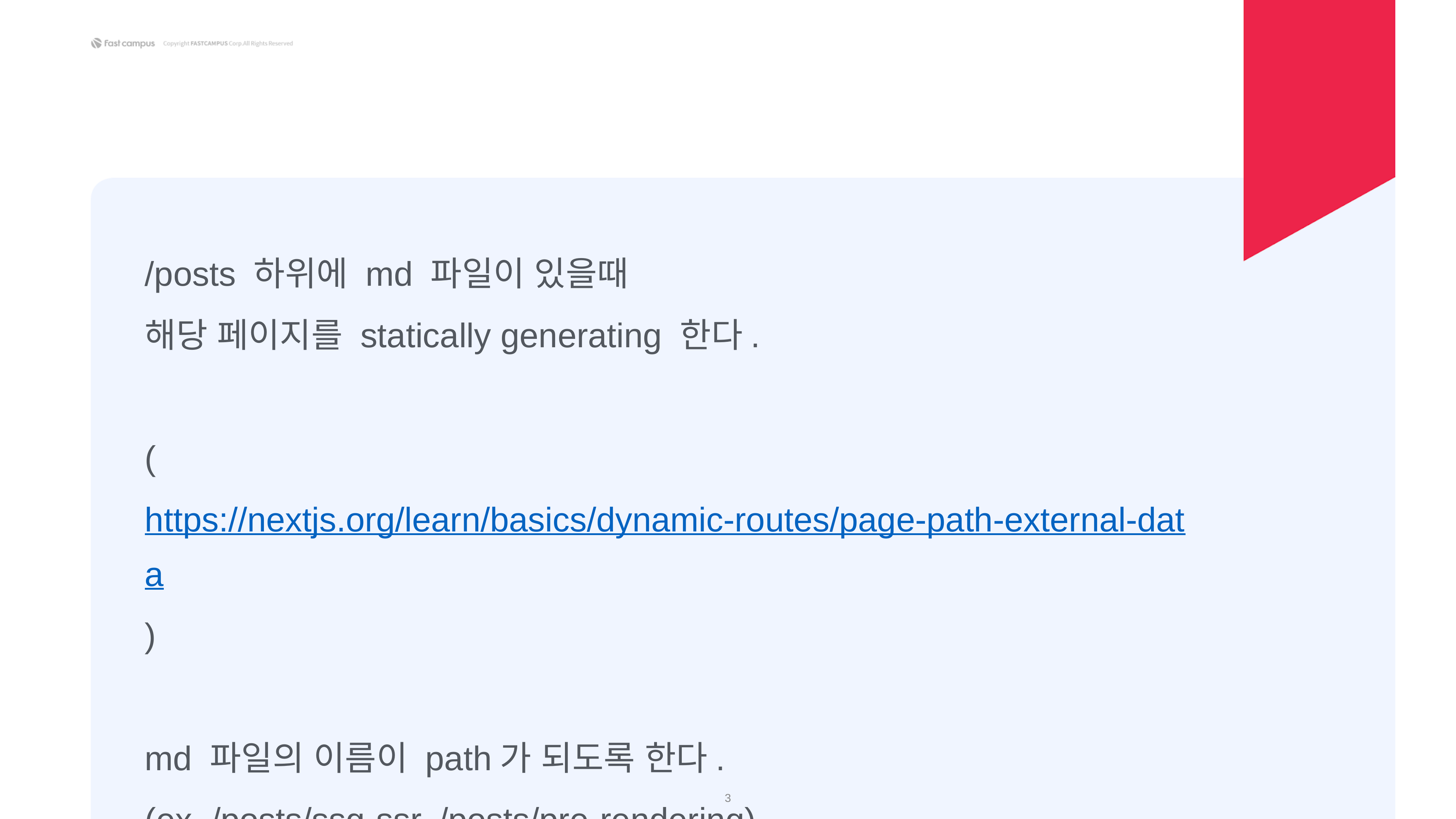

/posts 하위에 md 파일이 있을때
해당 페이지를 statically generating 한다.

(https://nextjs.org/learn/basics/dynamic-routes/page-path-external-data)

md 파일의 이름이 path가 되도록 한다.
(ex. /posts/ssg-ssr, /posts/pre-rendering)
3